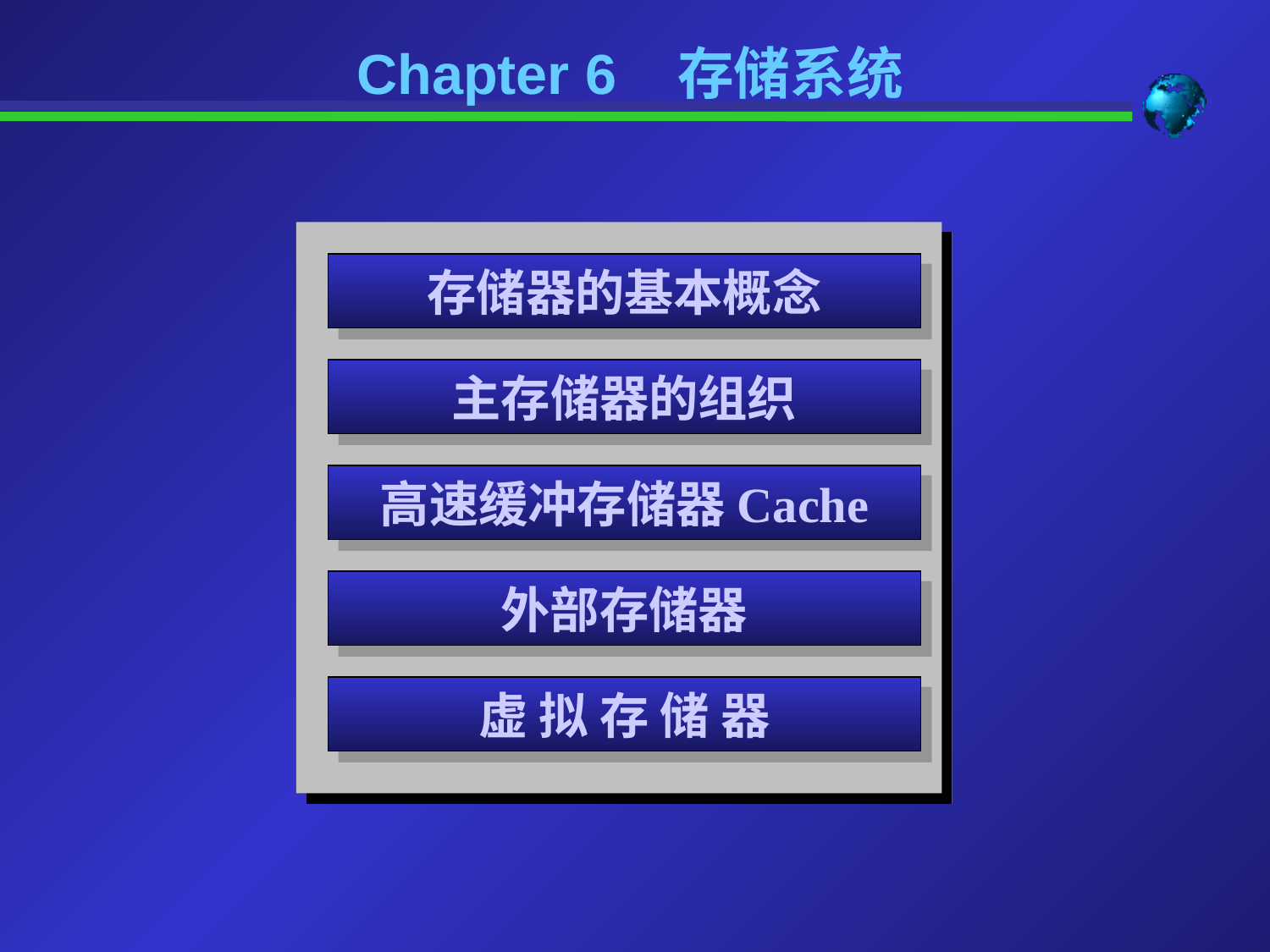

Chapter 6   存储系统

存储器的基本概念
主存储器的组织
高速缓冲存储器Cache
外部存储器
虚 拟 存 储 器
3